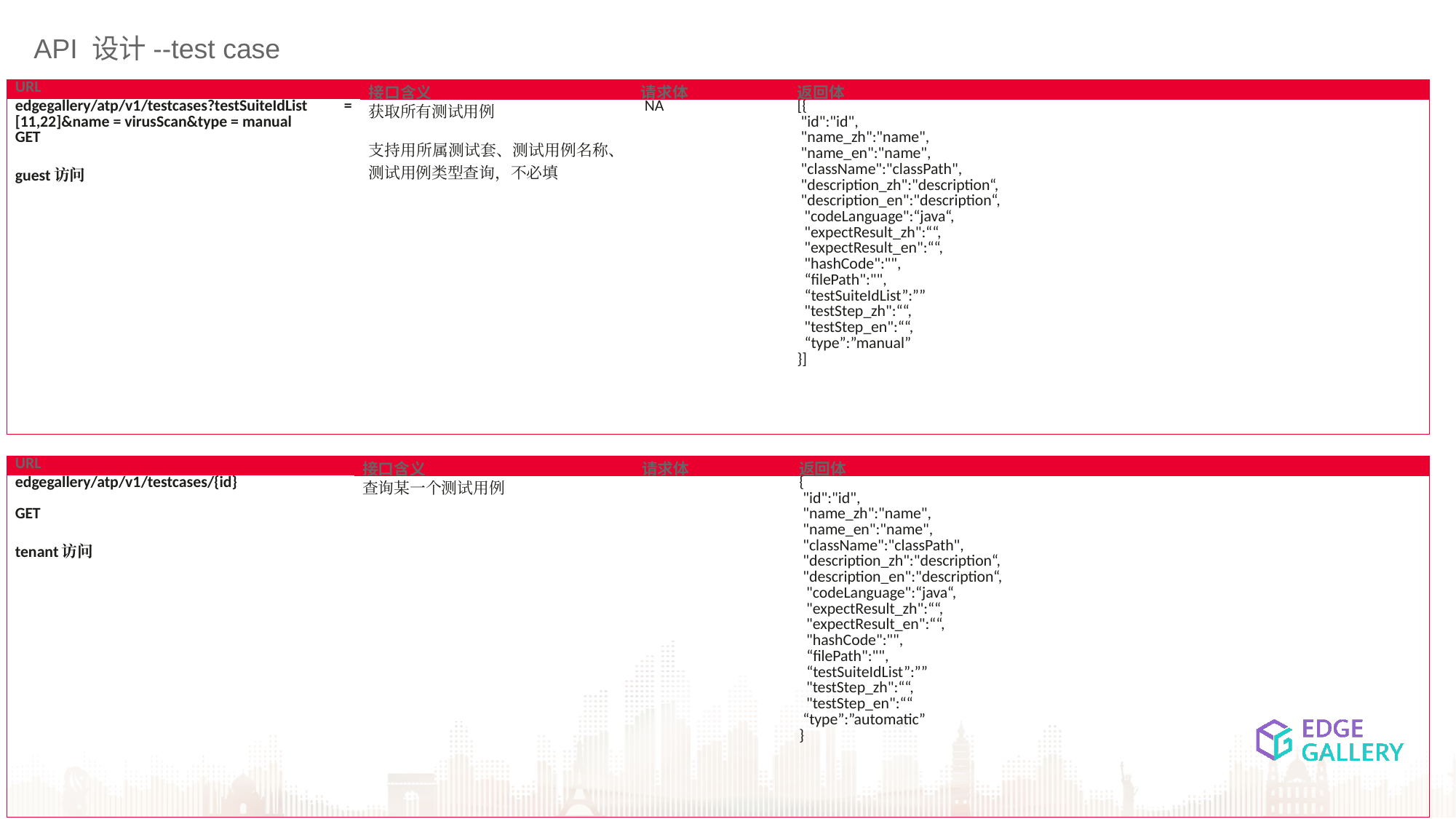

API 设计--test case
| URL | 接口含义 | 请求体 | 返回体 |
| --- | --- | --- | --- |
| edgegallery/atp/v1/testcases?testSuiteIdList = [11,22]&name = virusScan&type = manual GET guest访问 | 获取所有测试用例 支持用所属测试套、测试用例名称、测试用例类型查询，不必填 | NA | [{ "id":"id", "name\_zh":"name", "name\_en":"name", "className":"classPath", "description\_zh":"description“, "description\_en":"description“, "codeLanguage":“java“, "expectResult\_zh":““, "expectResult\_en":““, "hashCode":"", “filePath":"", “testSuiteIdList”:”” "testStep\_zh":““, "testStep\_en":““, “type”:”manual” }] |
| URL | 接口含义 | 请求体 | 返回体 |
| --- | --- | --- | --- |
| edgegallery/atp/v1/testcases/{id} GET tenant访问 | 查询某一个测试用例 |  | { "id":"id", "name\_zh":"name", "name\_en":"name", "className":"classPath", "description\_zh":"description“, "description\_en":"description“, "codeLanguage":“java“, "expectResult\_zh":““, "expectResult\_en":““, "hashCode":"", “filePath":"", “testSuiteIdList”:”” "testStep\_zh":““, "testStep\_en":““ “type”:”automatic” } |